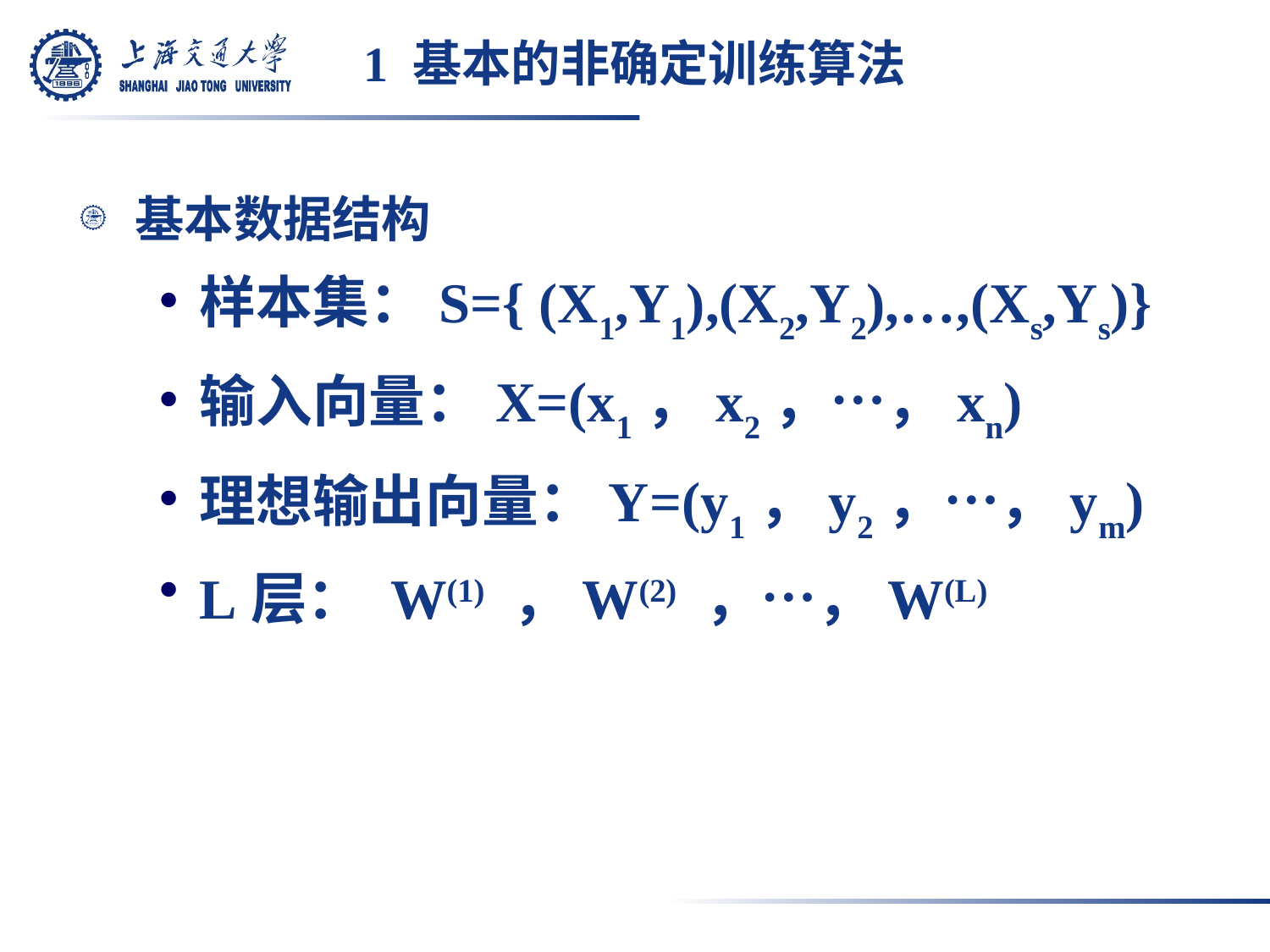

# 1 基本的非确定训练算法
基本数据结构
样本集：S={ (X1,Y1),(X2,Y2),…,(Xs,Ys)}
输入向量：X=(x1，x2，…，xn)
理想输出向量：Y=(y1，y2，…，ym)
L层： W(1) ，W(2) ，…，W(L)